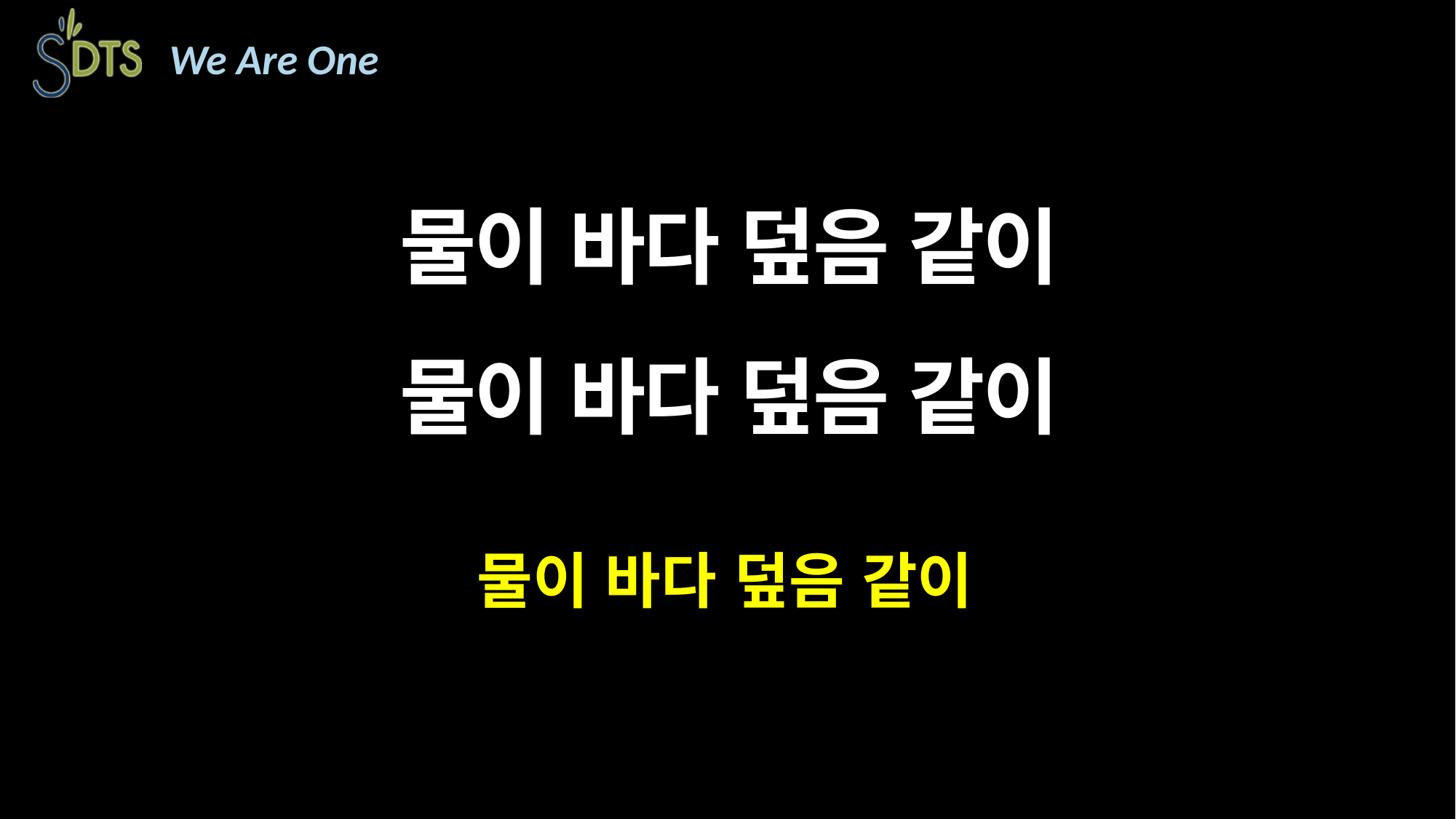

물이 바다 덮음 같이
물이 바다 덮음 같이
물이 바다 덮음 같이